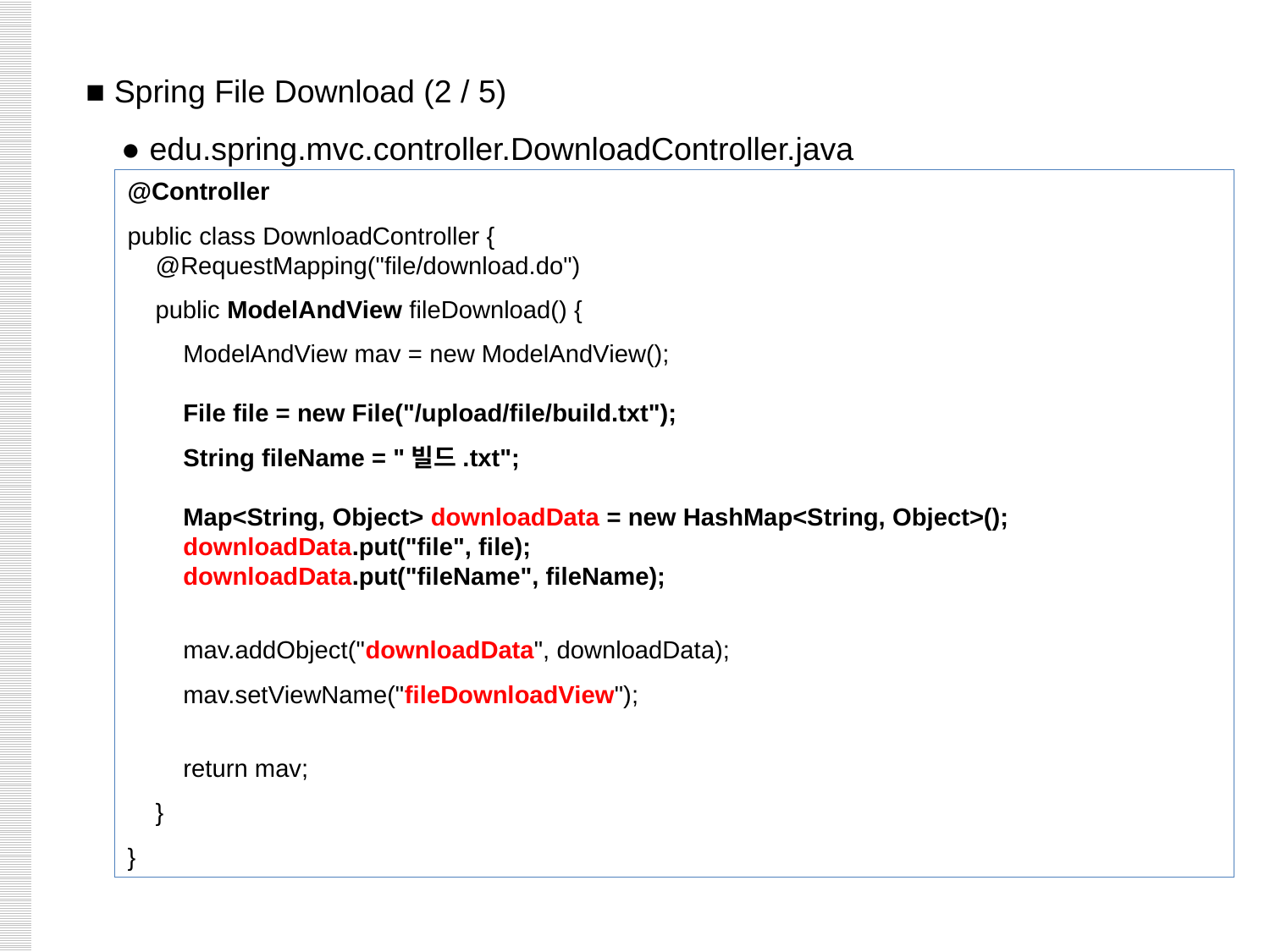

■ Spring File Download (2 / 5)
    ● edu.spring.mvc.controller.DownloadController.java
@Controller
public class DownloadController {
    @RequestMapping("file/download.do")
    public ModelAndView fileDownload() {
        ModelAndView mav = new ModelAndView();

        File file = new File("/upload/file/build.txt");
        String fileName = "빌드.txt";

        Map<String, Object> downloadData = new HashMap<String, Object>();
        downloadData.put("file", file);
        downloadData.put("fileName", fileName);

        mav.addObject("downloadData", downloadData);
        mav.setViewName("fileDownloadView");

        return mav;
    }
}